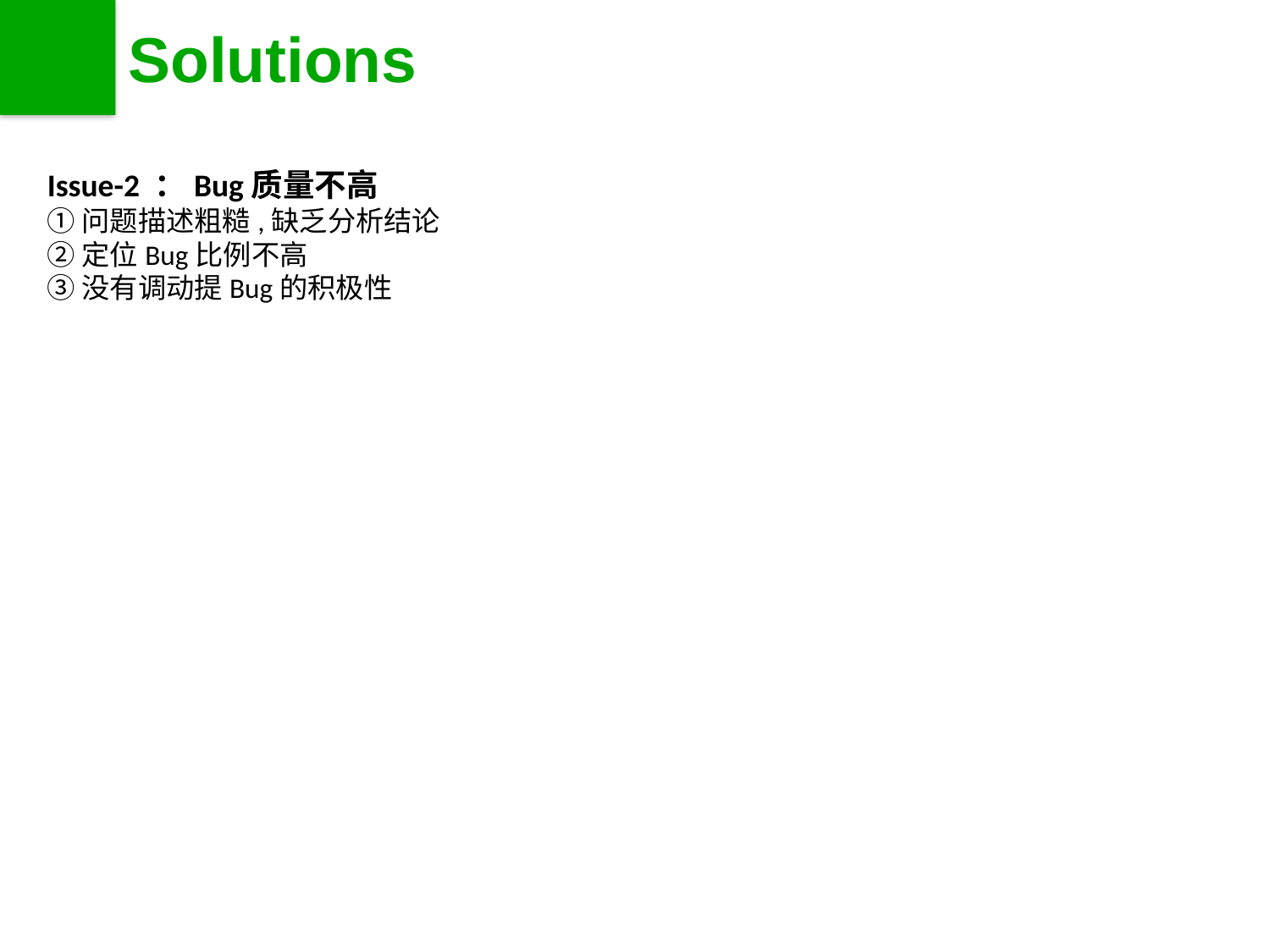

# Solutions
Issue-2 ：Bug质量不高
①问题描述粗糙,缺乏分析结论
②定位Bug比例不高
③没有调动提Bug的积极性